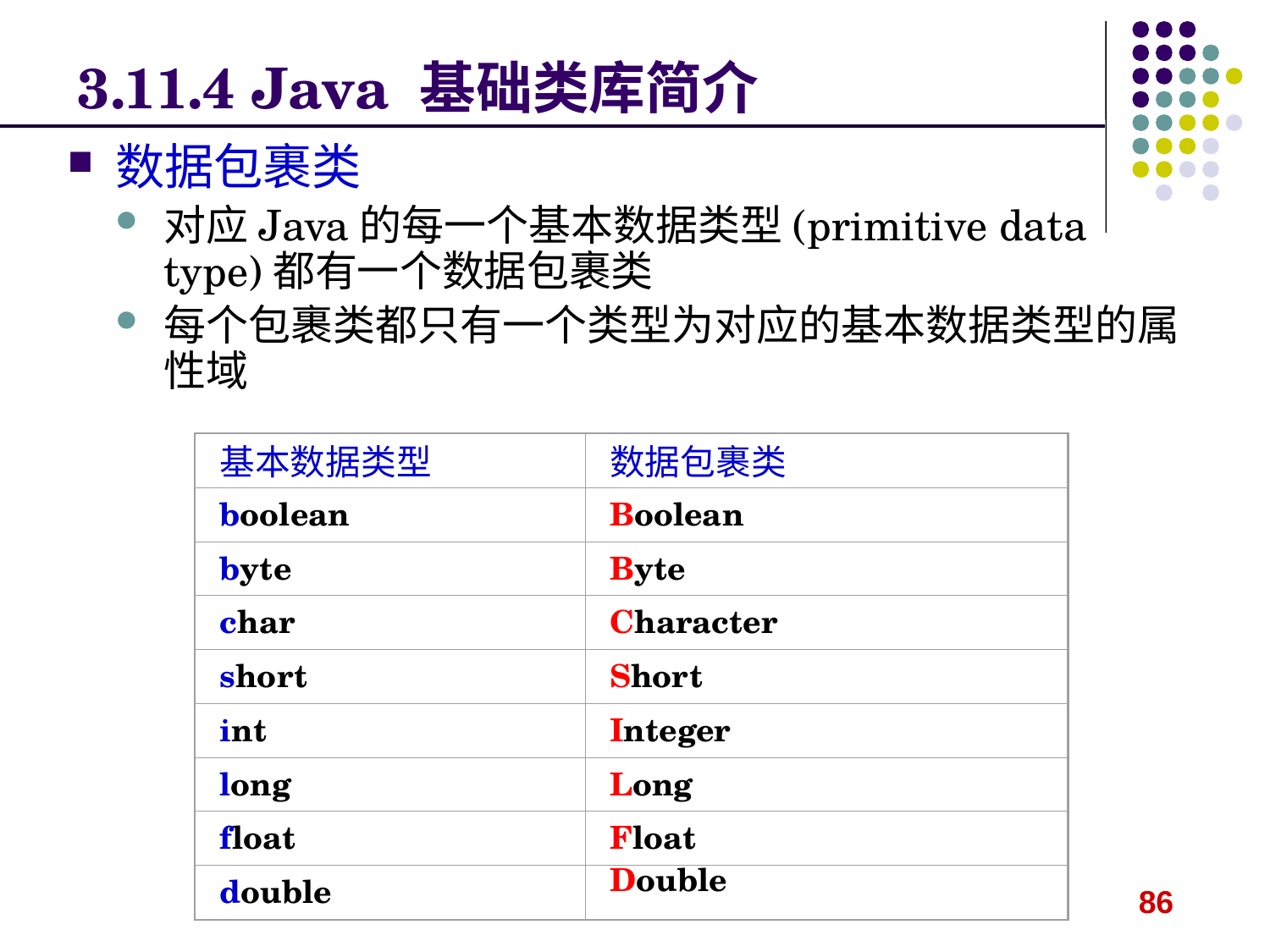

# 3.11.4 Java 基础类库简介
数据包裹类
对应Java的每一个基本数据类型(primitive data type)都有一个数据包裹类
每个包裹类都只有一个类型为对应的基本数据类型的属性域

基本数据类型

数据包裹类

boolean

Boolean

byte

Byte

char

Character

short

Short

int

Integer

long

Long

float

Float

Double

double